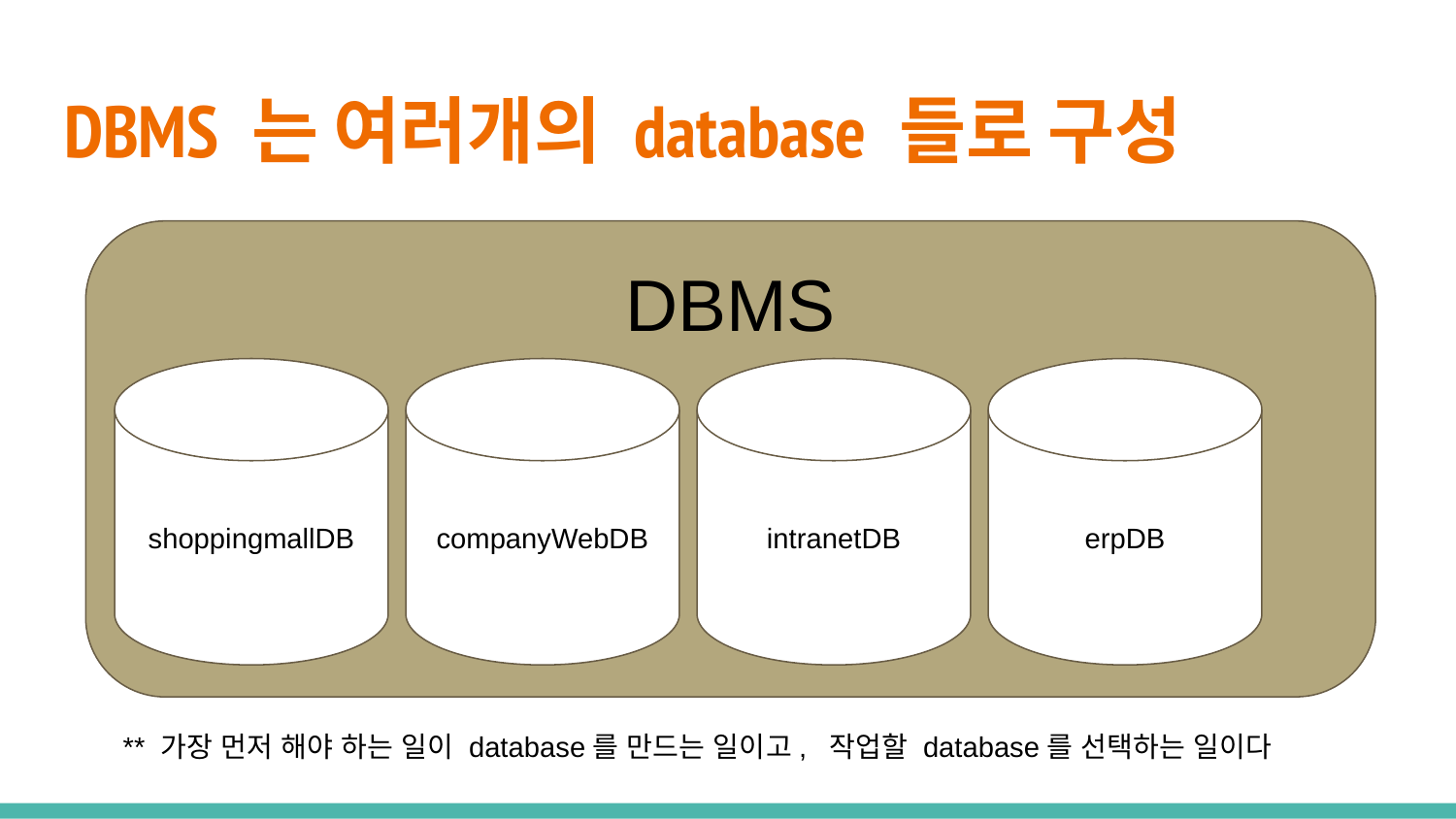

# DBMS 는 여러개의 database 들로 구성
DBMS
shoppingmallDB
companyWebDB
intranetDB
erpDB
** 가장 먼저 해야 하는 일이 database를 만드는 일이고,  작업할 database를 선택하는 일이다